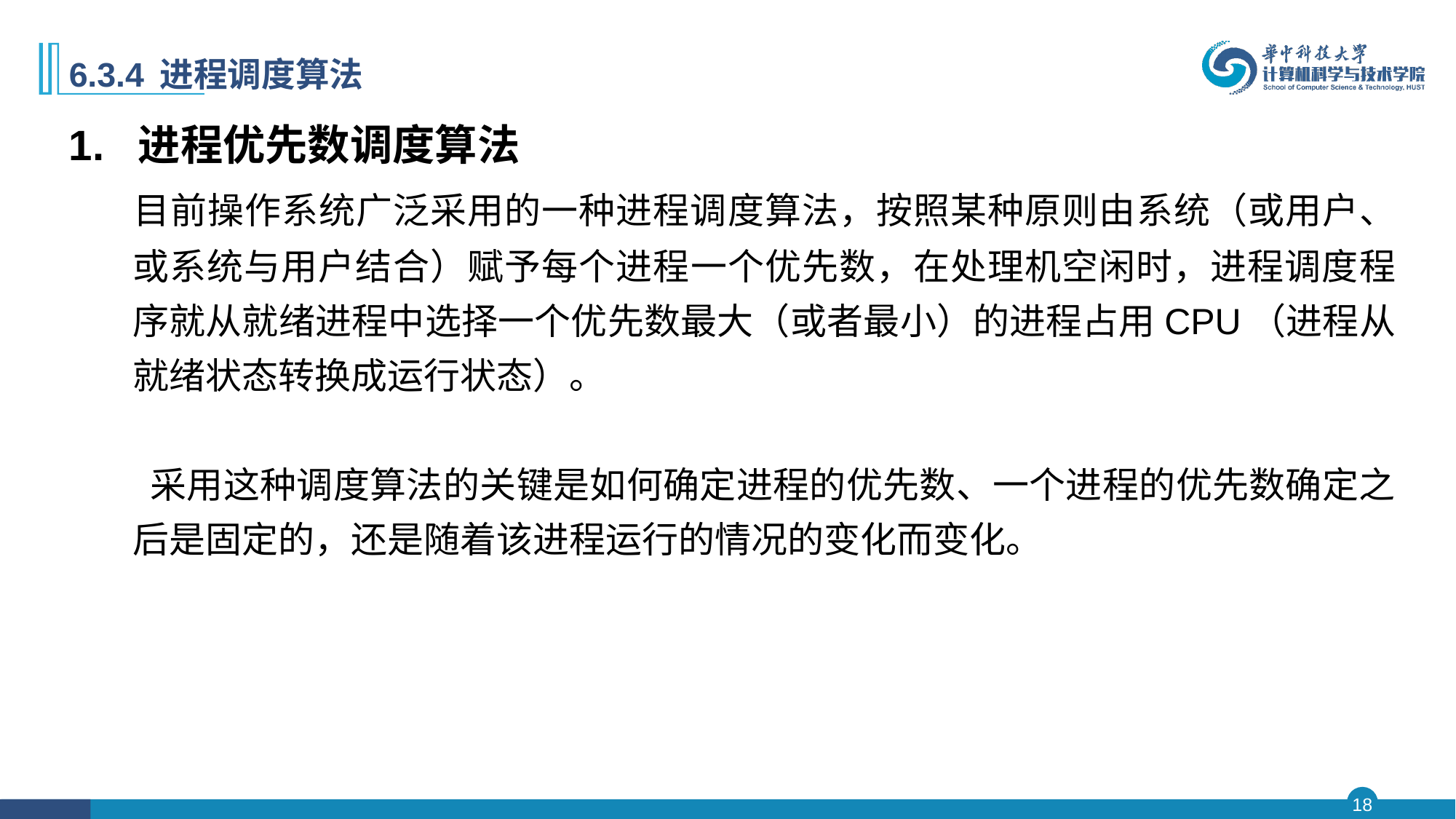

# 6.3.4 进程调度算法
1.  进程优先数调度算法
	目前操作系统广泛采用的一种进程调度算法，按照某种原则由系统（或用户、或系统与用户结合）赋予每个进程一个优先数，在处理机空闲时，进程调度程序就从就绪进程中选择一个优先数最大（或者最小）的进程占用CPU（进程从就绪状态转换成运行状态）。

	 采用这种调度算法的关键是如何确定进程的优先数、一个进程的优先数确定之后是固定的，还是随着该进程运行的情况的变化而变化。